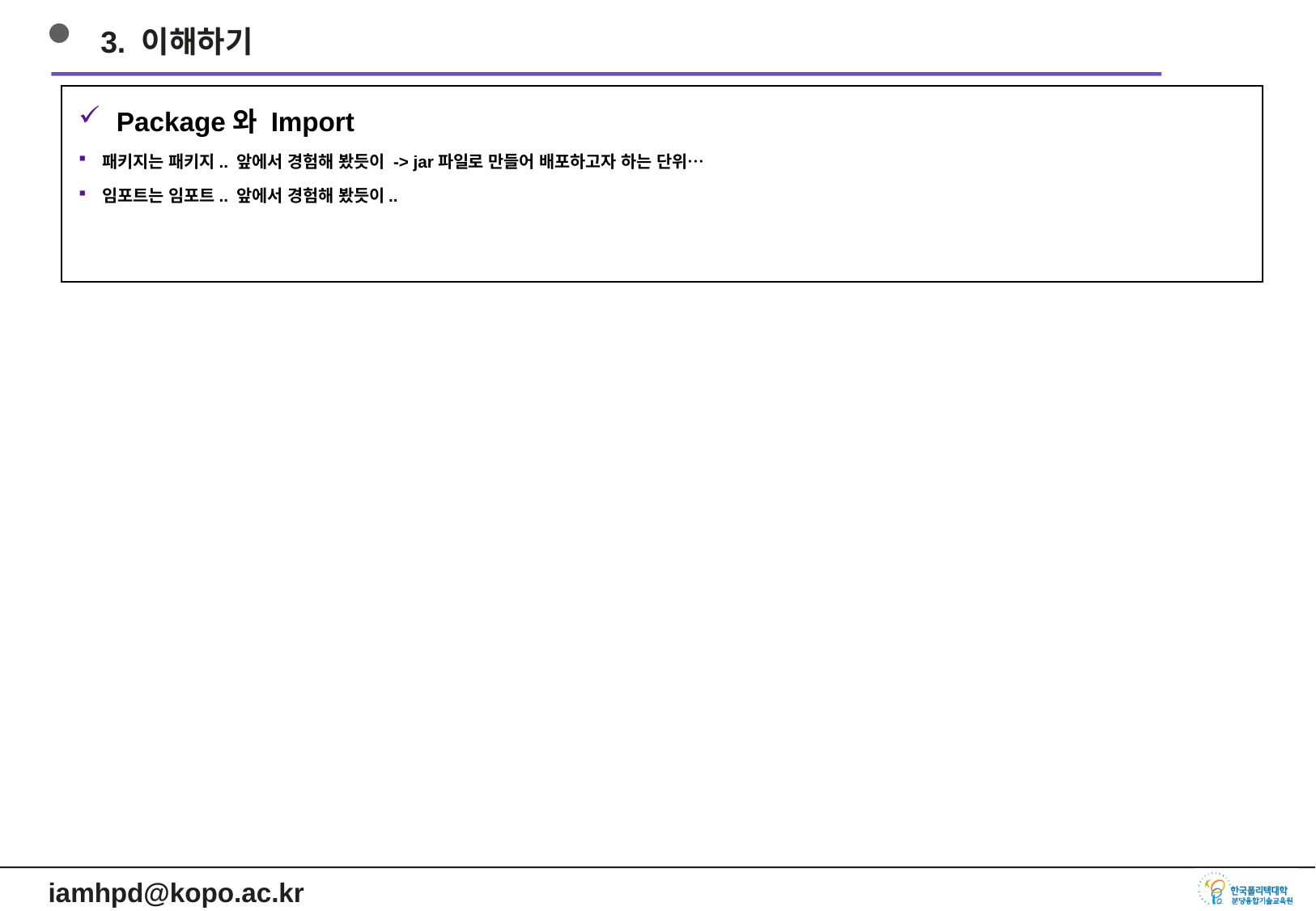

3. 이해하기
Package와 Import
패키지는 패키지.. 앞에서 경험해 봤듯이 -> jar파일로 만들어 배포하고자 하는 단위…
임포트는 임포트.. 앞에서 경험해 봤듯이..